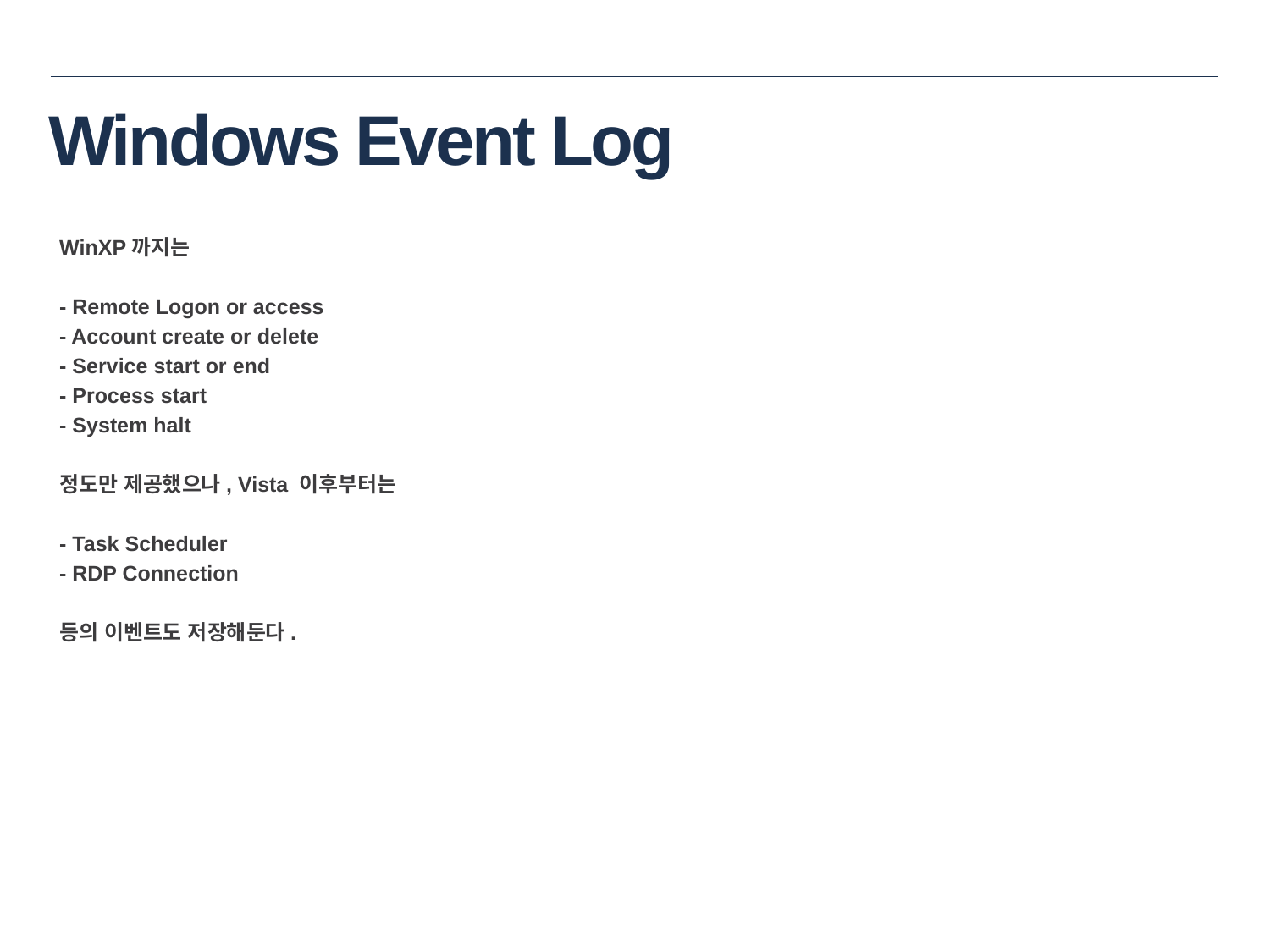

# Windows Event Log
WinXP까지는

- Remote Logon or access
- Account create or delete
- Service start or end
- Process start
- System halt

정도만 제공했으나, Vista 이후부터는

- Task Scheduler
- RDP Connection

등의 이벤트도 저장해둔다.